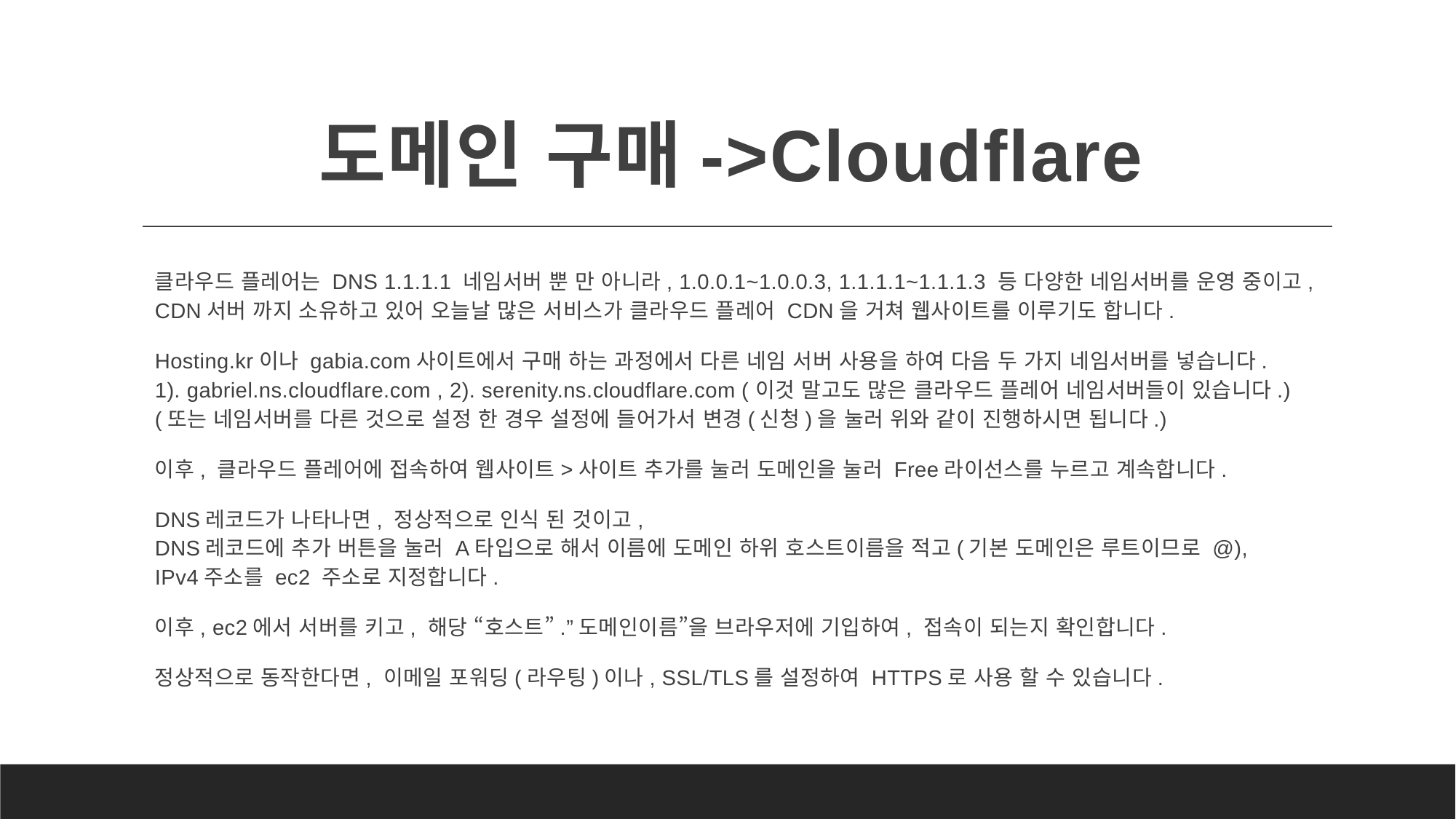

# 도메인 구매->Cloudflare
클라우드 플레어는 DNS 1.1.1.1 네임서버 뿐 만 아니라, 1.0.0.1~1.0.0.3, 1.1.1.1~1.1.1.3 등 다양한 네임서버를 운영 중이고,
CDN서버 까지 소유하고 있어 오늘날 많은 서비스가 클라우드 플레어 CDN을 거쳐 웹사이트를 이루기도 합니다.
Hosting.kr이나 gabia.com사이트에서 구매 하는 과정에서 다른 네임 서버 사용을 하여 다음 두 가지 네임서버를 넣습니다.
1). gabriel.ns.cloudflare.com , 2). serenity.ns.cloudflare.com (이것 말고도 많은 클라우드 플레어 네임서버들이 있습니다.)
(또는 네임서버를 다른 것으로 설정 한 경우 설정에 들어가서 변경(신청)을 눌러 위와 같이 진행하시면 됩니다.)
이후, 클라우드 플레어에 접속하여 웹사이트>사이트 추가를 눌러 도메인을 눌러 Free라이선스를 누르고 계속합니다.
DNS레코드가 나타나면, 정상적으로 인식 된 것이고,
DNS레코드에 추가 버튼을 눌러 A타입으로 해서 이름에 도메인 하위 호스트이름을 적고(기본 도메인은 루트이므로 @),
IPv4주소를 ec2 주소로 지정합니다.
이후, ec2에서 서버를 키고, 해당 “호스트”.”도메인이름”을 브라우저에 기입하여, 접속이 되는지 확인합니다.
정상적으로 동작한다면, 이메일 포워딩(라우팅)이나, SSL/TLS를 설정하여 HTTPS로 사용 할 수 있습니다.